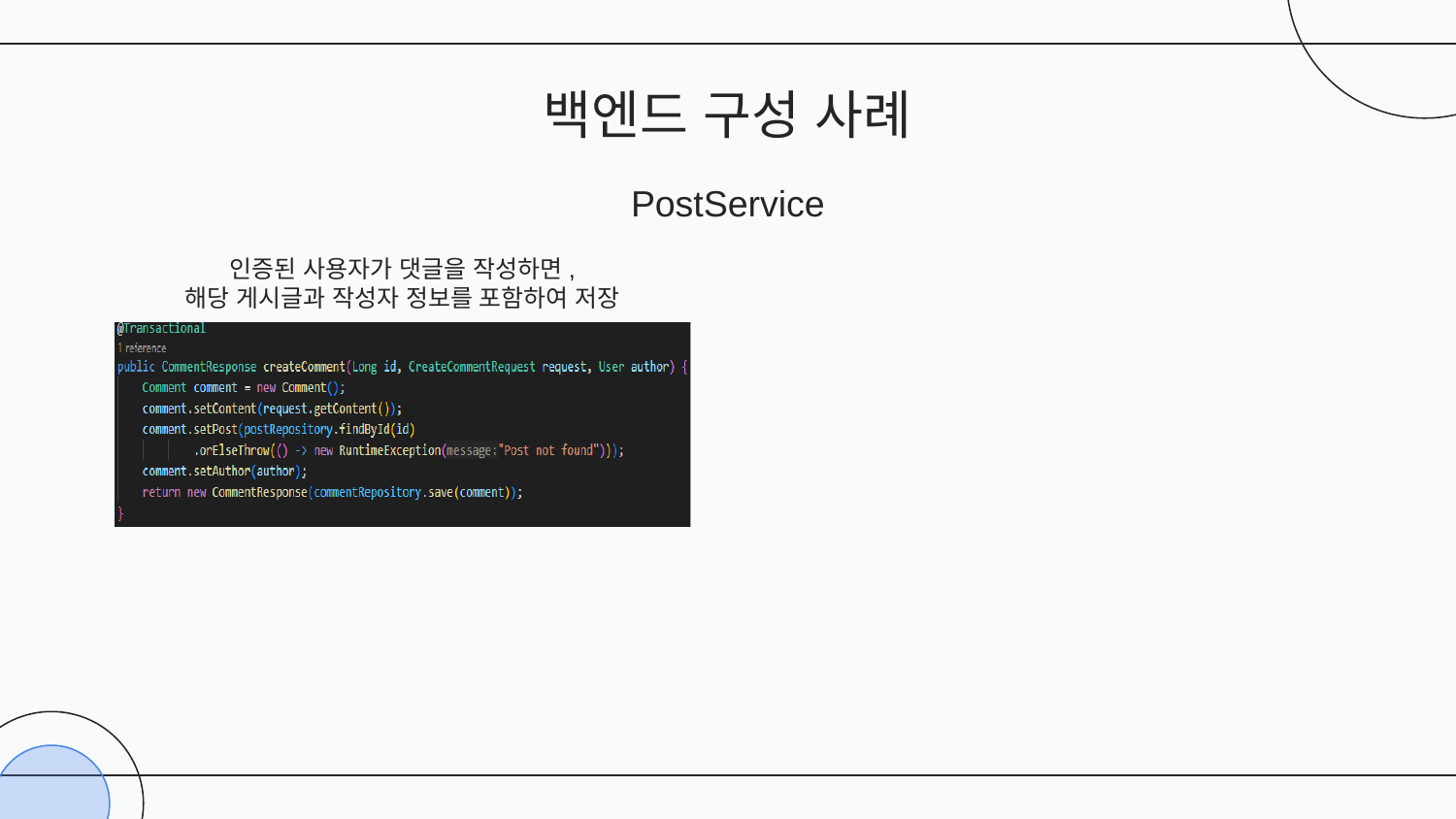

# 백엔드 구성 사례
PostService
인증된 사용자가 댓글을 작성하면,
해당 게시글과 작성자 정보를 포함하여 저장